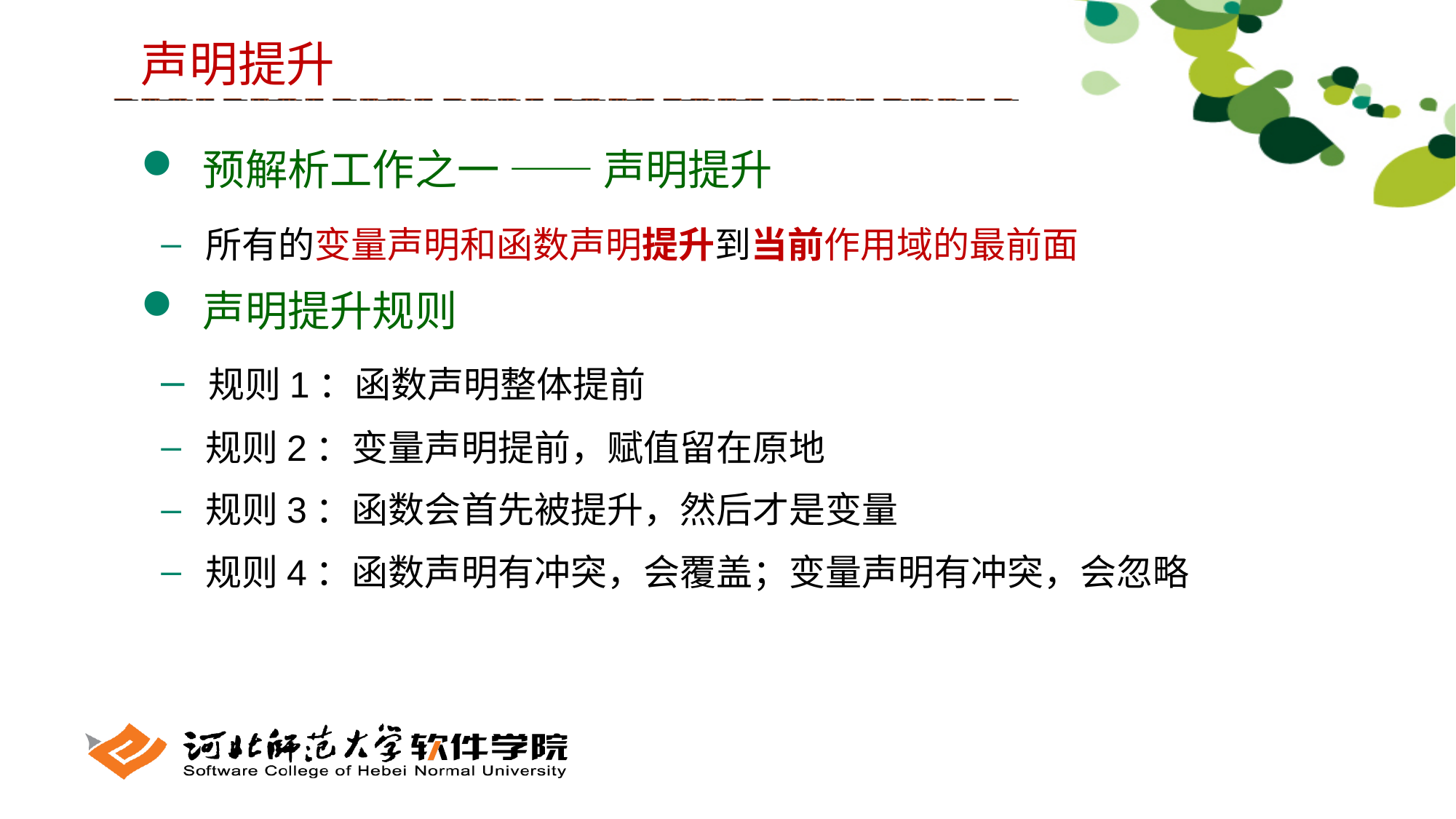

声明提升
 预解析工作之一 —— 声明提升
 所有的变量声明和函数声明提升到当前作用域的最前面
 声明提升规则
 规则1：函数声明整体提前
 规则2：变量声明提前，赋值留在原地
 规则3：函数会首先被提升，然后才是变量
 规则4：函数声明有冲突，会覆盖；变量声明有冲突，会忽略